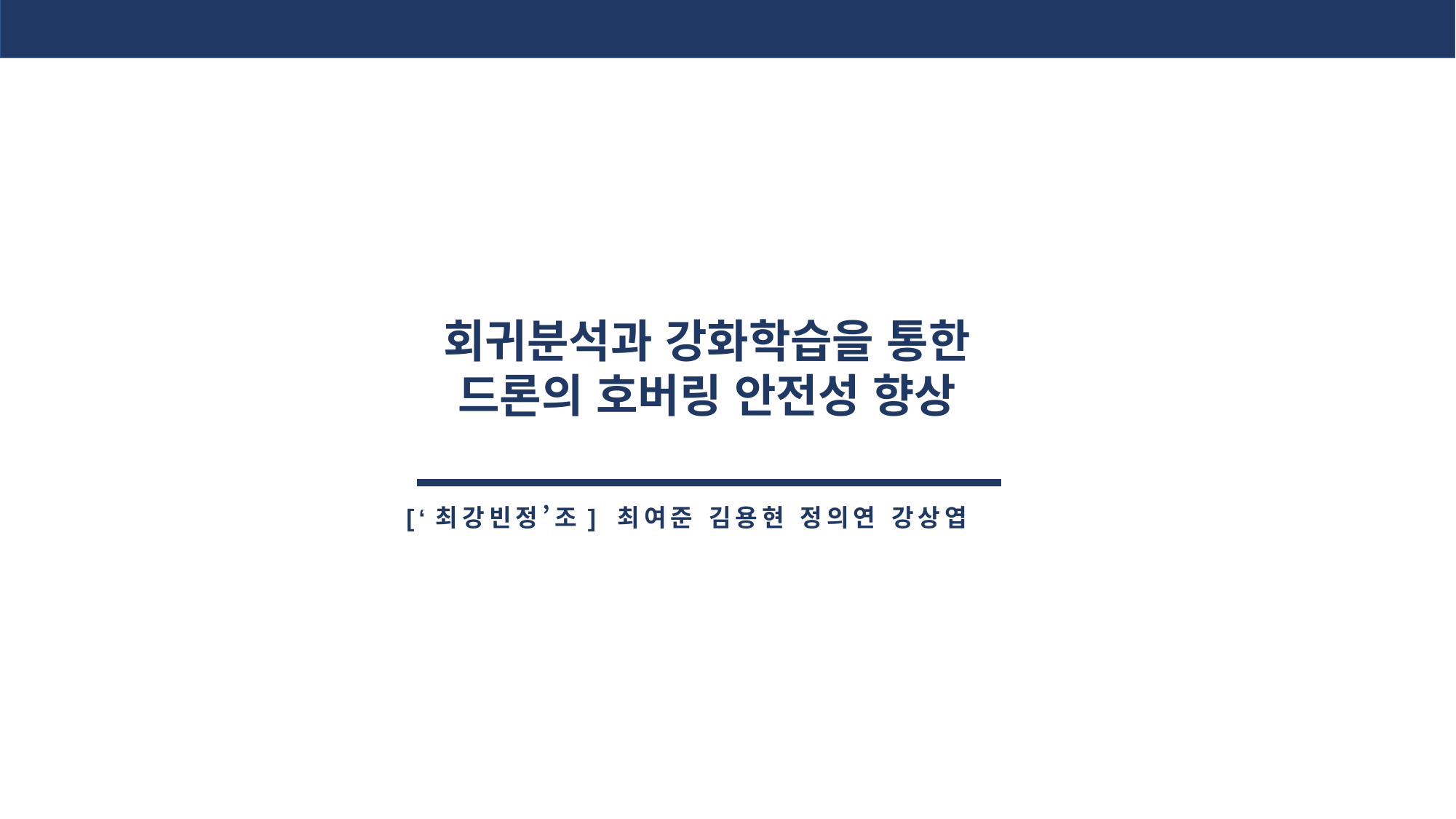

회귀분석과 강화학습을 통한
드론의 호버링 안전성 향상
[‘최강빈정’조] 최여준 김용현 정의연 강상엽